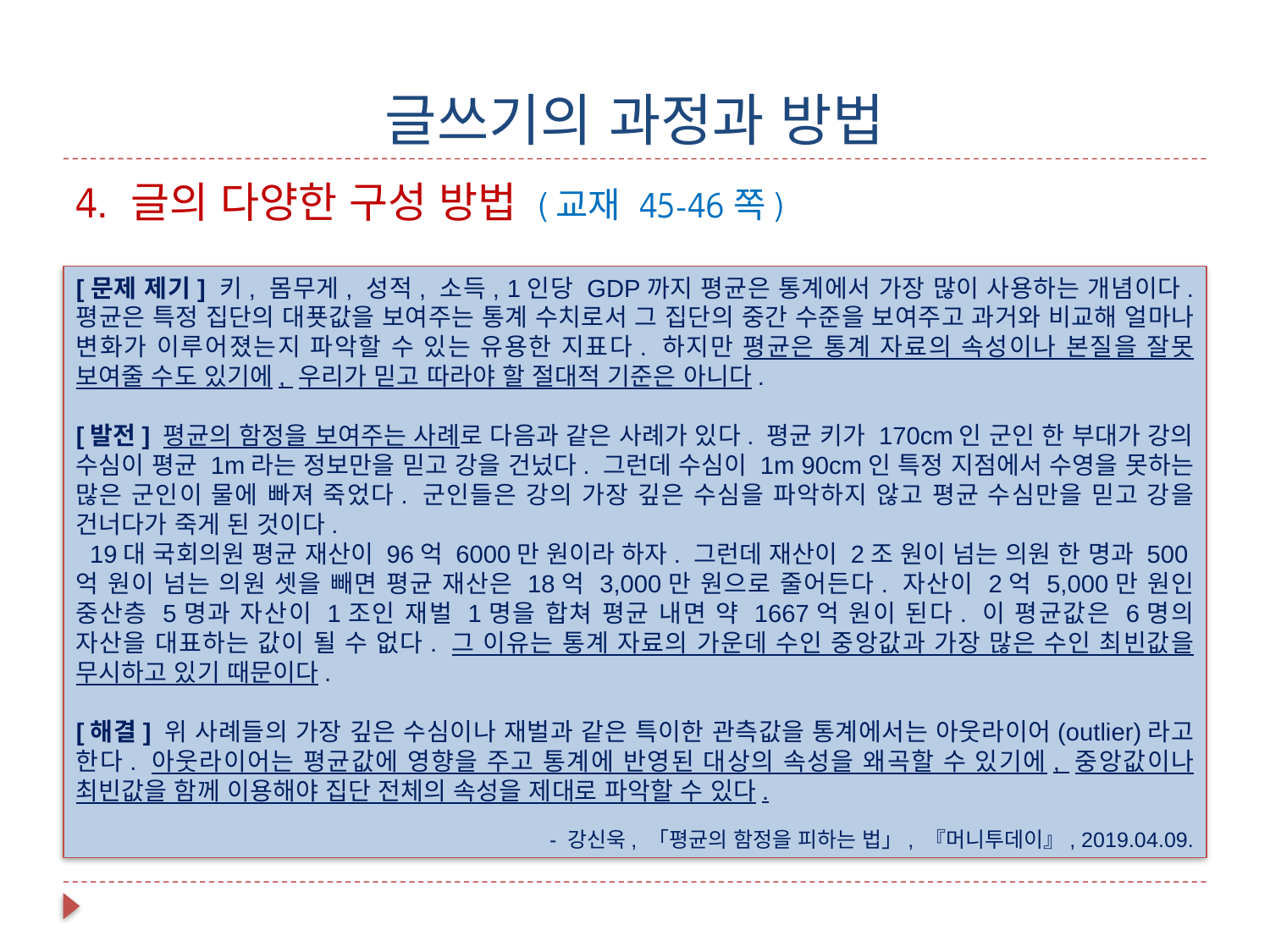

# 글쓰기의 과정과 방법
4. 글의 다양한 구성 방법 (교재 45-46쪽)

[문제 제기] 키, 몸무게, 성적, 소득, 1인당 GDP까지 평균은 통계에서 가장 많이 사용하는 개념이다. 평균은 특정 집단의 대푯값을 보여주는 통계 수치로서 그 집단의 중간 수준을 보여주고 과거와 비교해 얼마나 변화가 이루어졌는지 파악할 수 있는 유용한 지표다. 하지만 평균은 통계 자료의 속성이나 본질을 잘못 보여줄 수도 있기에, 우리가 믿고 따라야 할 절대적 기준은 아니다.

[발전] 평균의 함정을 보여주는 사례로 다음과 같은 사례가 있다. 평균 키가 170cm인 군인 한 부대가 강의 수심이 평균 1m라는 정보만을 믿고 강을 건넜다. 그런데 수심이 1m 90cm인 특정 지점에서 수영을 못하는 많은 군인이 물에 빠져 죽었다. 군인들은 강의 가장 깊은 수심을 파악하지 않고 평균 수심만을 믿고 강을 건너다가 죽게 된 것이다.
  19대 국회의원 평균 재산이 96억 6000만 원이라 하자. 그런데 재산이 2조 원이 넘는 의원 한 명과 500억 원이 넘는 의원 셋을 빼면 평균 재산은 18억 3,000만 원으로 줄어든다. 자산이 2억 5,000만 원인 중산층 5명과 자산이 1조인 재벌 1명을 합쳐 평균 내면 약 1667억 원이 된다. 이 평균값은 6명의 자산을 대표하는 값이 될 수 없다. 그 이유는 통계 자료의 가운데 수인 중앙값과 가장 많은 수인 최빈값을 무시하고 있기 때문이다.

[해결] 위 사례들의 가장 깊은 수심이나 재벌과 같은 특이한 관측값을 통계에서는 아웃라이어(outlier)라고 한다. 아웃라이어는 평균값에 영향을 주고 통계에 반영된 대상의 속성을 왜곡할 수 있기에, 중앙값이나 최빈값을 함께 이용해야 집단 전체의 속성을 제대로 파악할 수 있다.

- 강신욱, 「평균의 함정을 피하는 법」, 『머니투데이』, 2019.04.09.